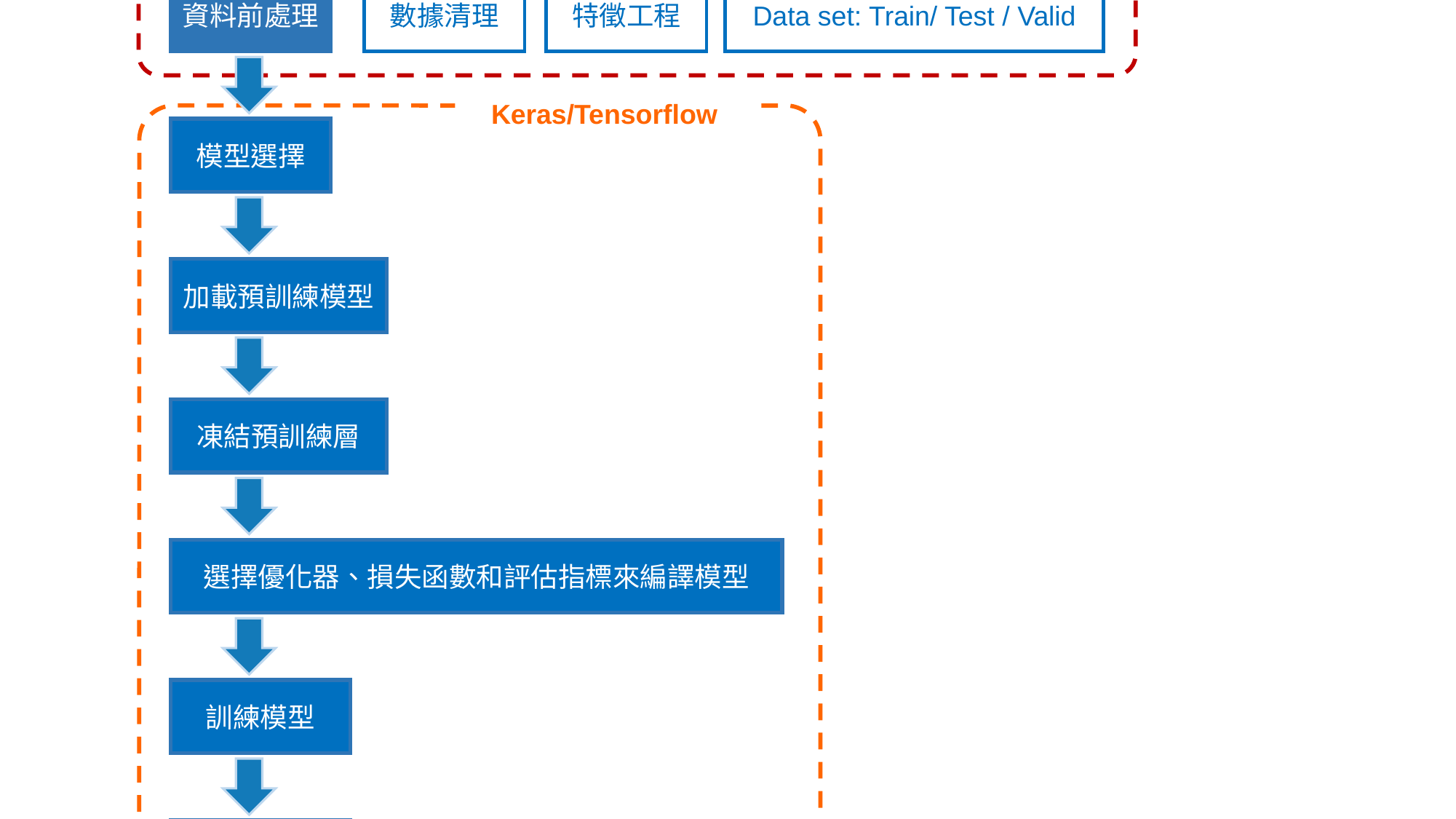

收集資料

Numpy/Pandas/Keras

Data set: Train/ Test / Valid
資料前處理
數據清理
特徵工程

Keras/Tensorflow

模型選擇

加載預訓練模型

凍結預訓練層

選擇優化器、損失函數和評估指標來編譯模型

訓練模型

儲存模型